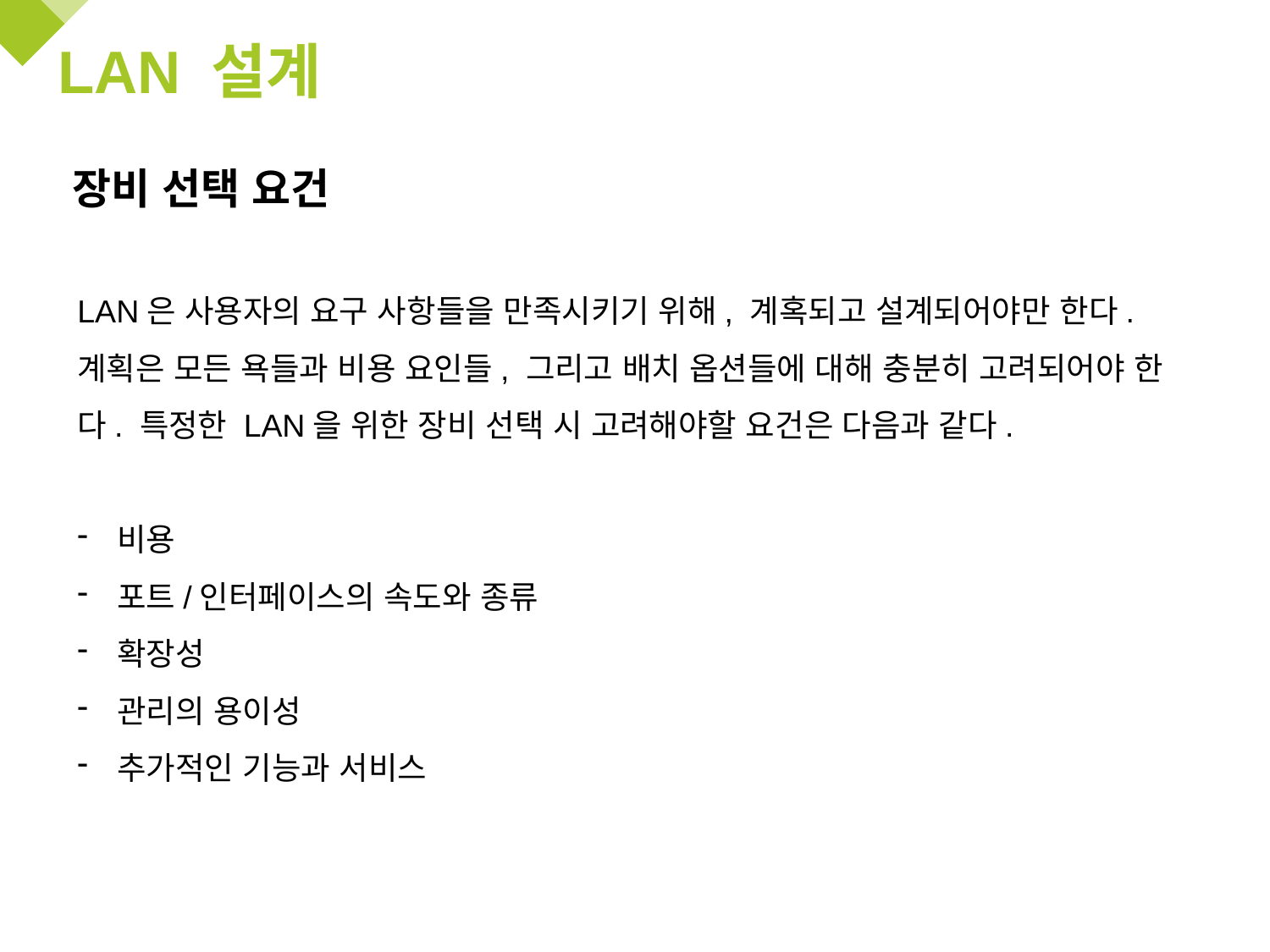

# LAN 설계
장비 선택 요건
LAN은 사용자의 요구 사항들을 만족시키기 위해, 계혹되고 설계되어야만 한다. 계획은 모든 욕들과 비용 요인들, 그리고 배치 옵션들에 대해 충분히 고려되어야 한다. 특정한 LAN을 위한 장비 선택 시 고려해야할 요건은 다음과 같다.

비용
포트/인터페이스의 속도와 종류
확장성
관리의 용이성
추가적인 기능과 서비스